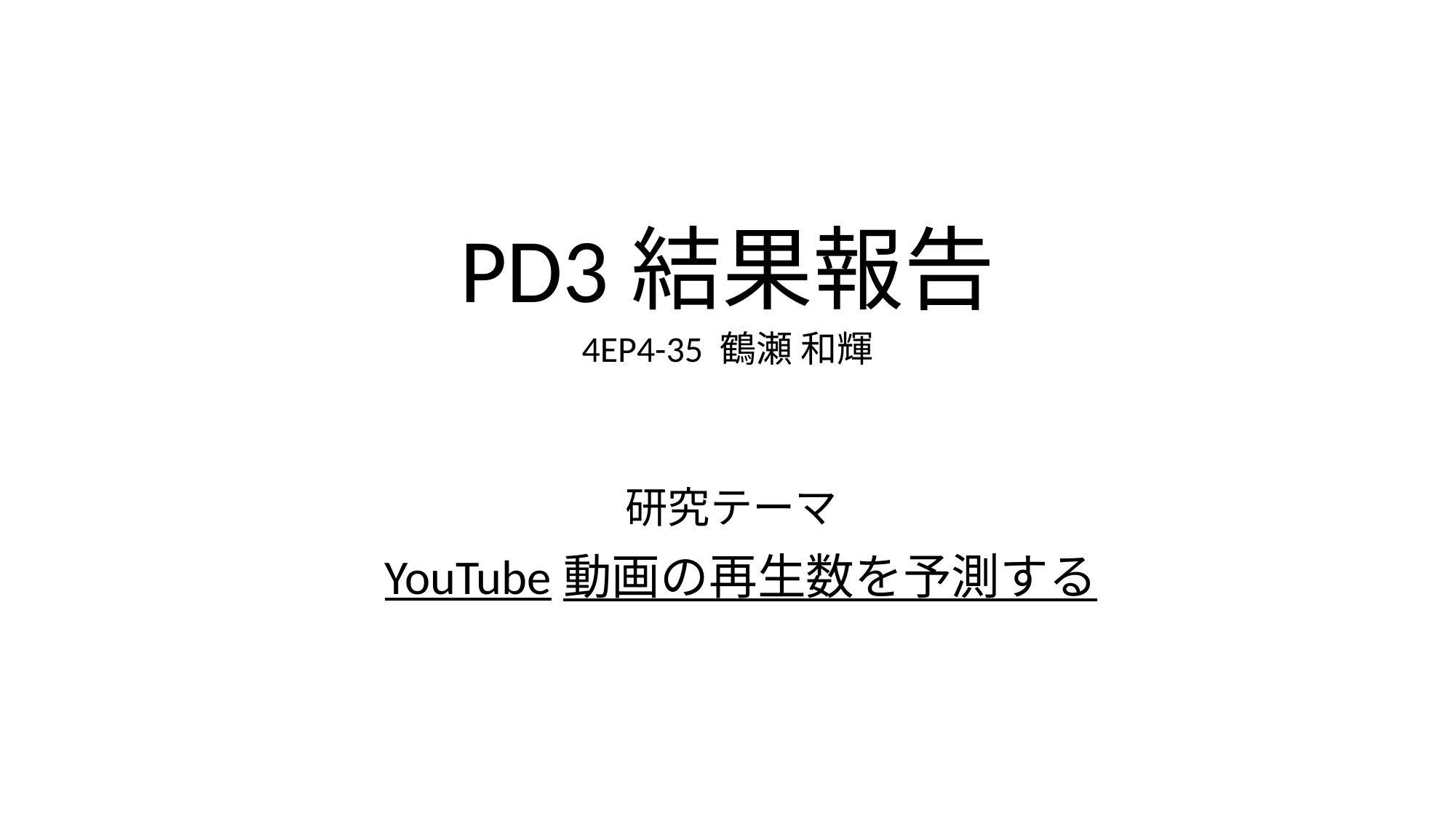

# PD3結果報告
4EP4-35 鶴瀬 和輝
研究テーマ
YouTube動画の再生数を予測する